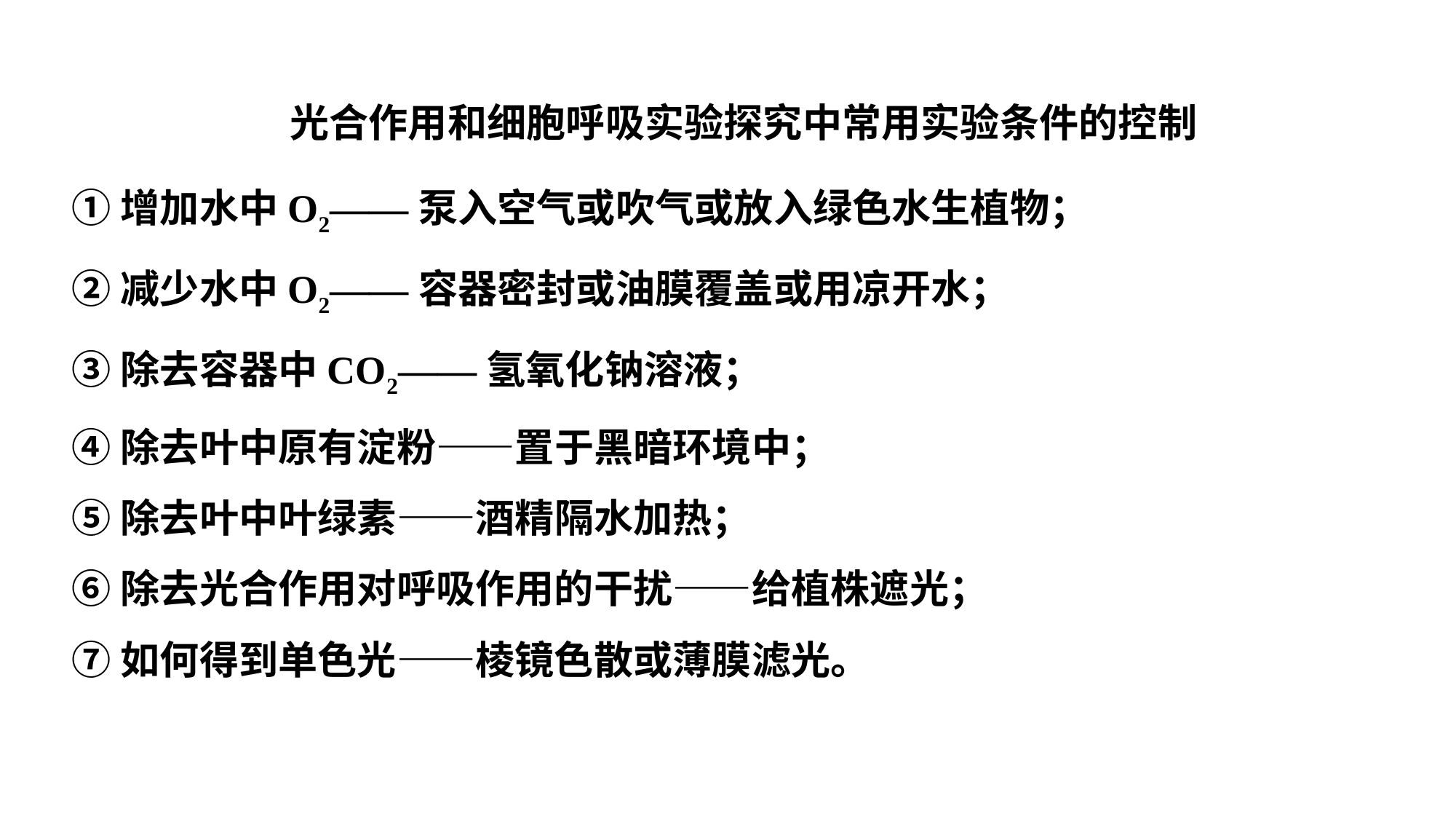

光合作用和细胞呼吸实验探究中常用实验条件的控制
①增加水中O2——泵入空气或吹气或放入绿色水生植物；
②减少水中O2——容器密封或油膜覆盖或用凉开水；
③除去容器中CO2——氢氧化钠溶液；
④除去叶中原有淀粉——置于黑暗环境中；
⑤除去叶中叶绿素——酒精隔水加热；
⑥除去光合作用对呼吸作用的干扰——给植株遮光；
⑦如何得到单色光——棱镜色散或薄膜滤光。